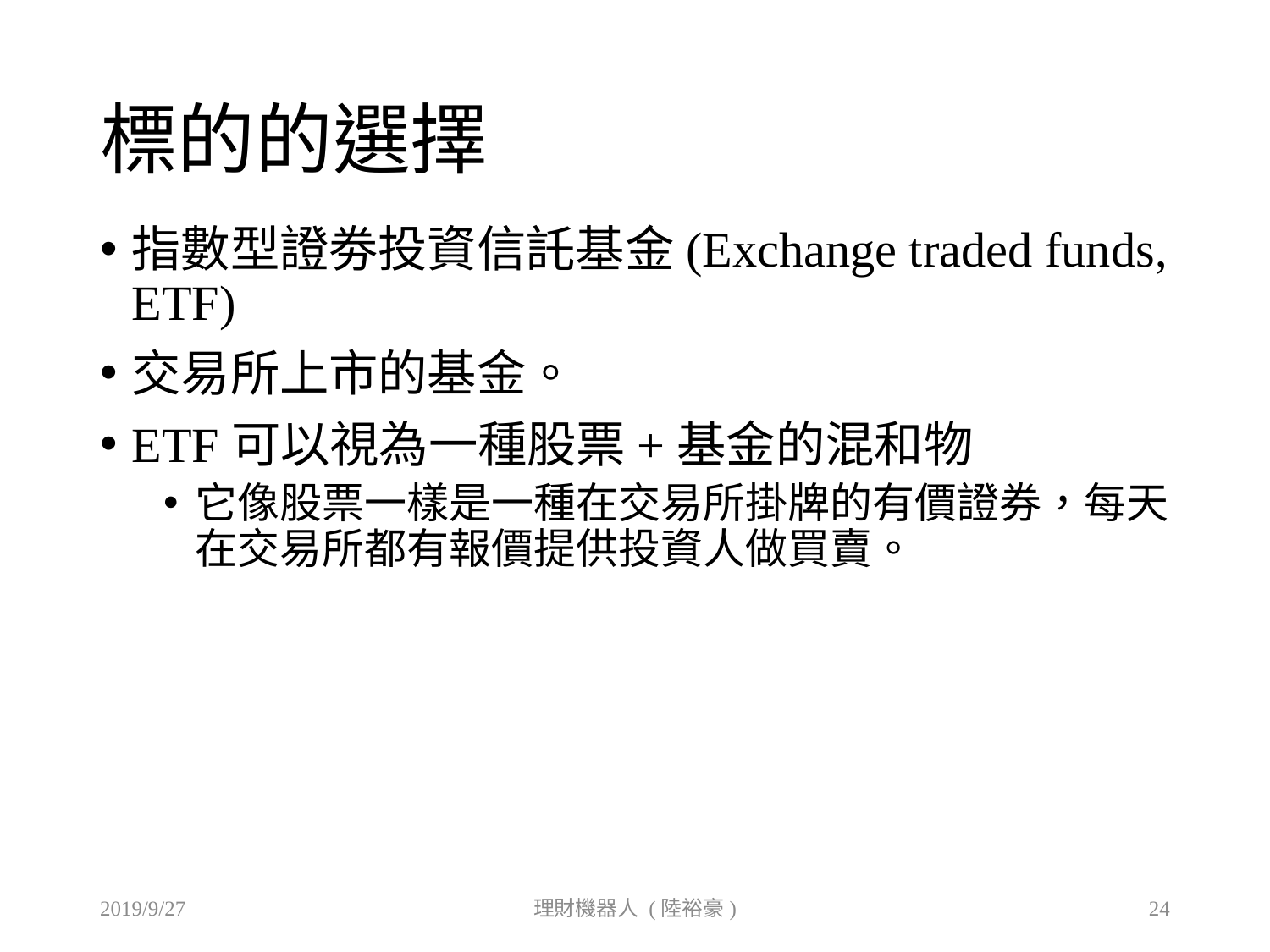

# 標的的選擇
指數型證劵投資信託基金(Exchange traded funds, ETF)
交易所上市的基金。
ETF可以視為一種股票+基金的混和物
它像股票一樣是一種在交易所掛牌的有價證券，每天在交易所都有報價提供投資人做買賣。
2019/9/27
理財機器人 (陸裕豪)
24